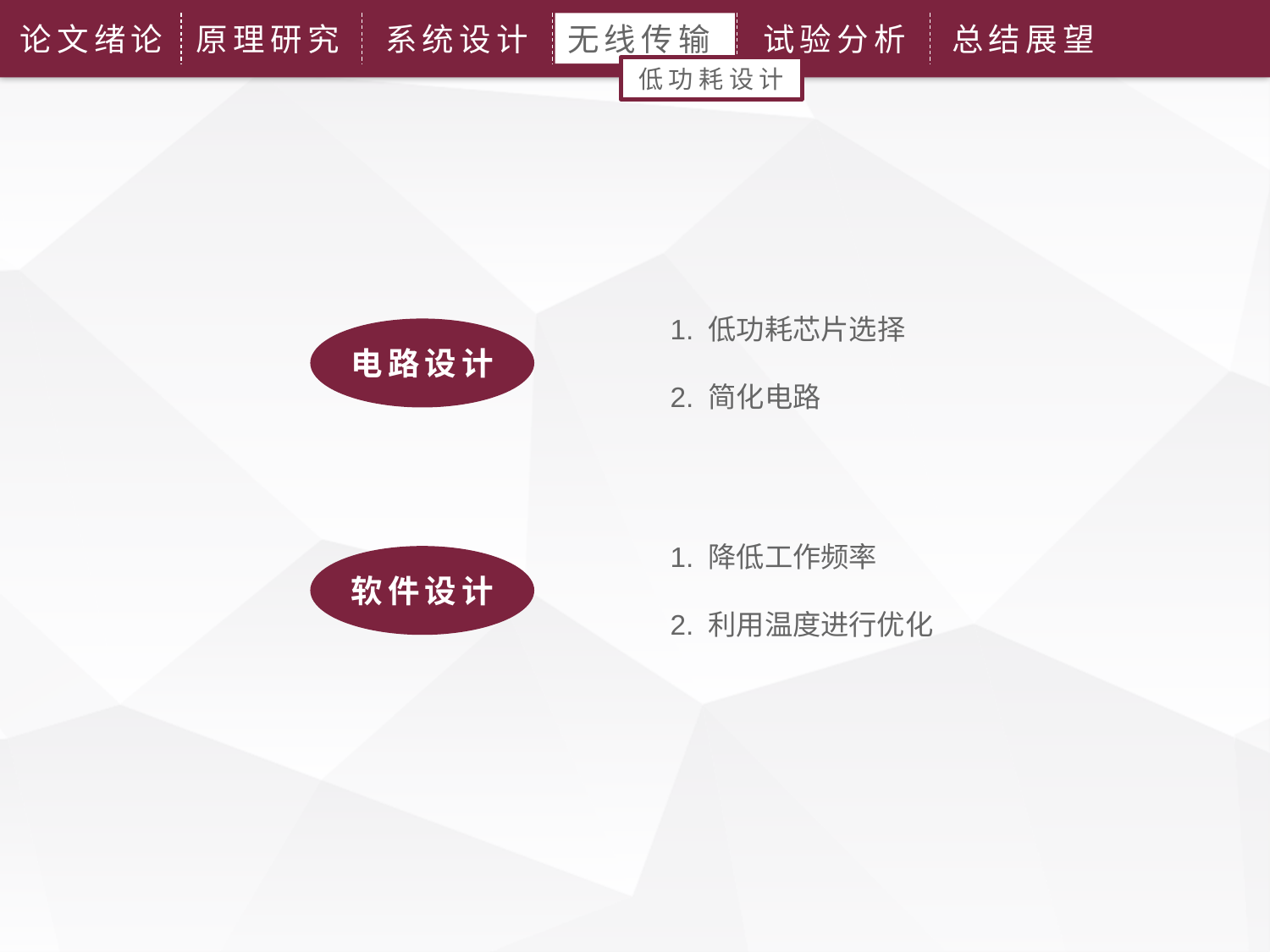

论文绪论
原理研究
系统设计
无线传输
试验分析
总结展望
低功耗设计
1. 低功耗芯片选择

2. 简化电路

电路设计
1. 降低工作频率

2. 利用温度进行优化

软件设计